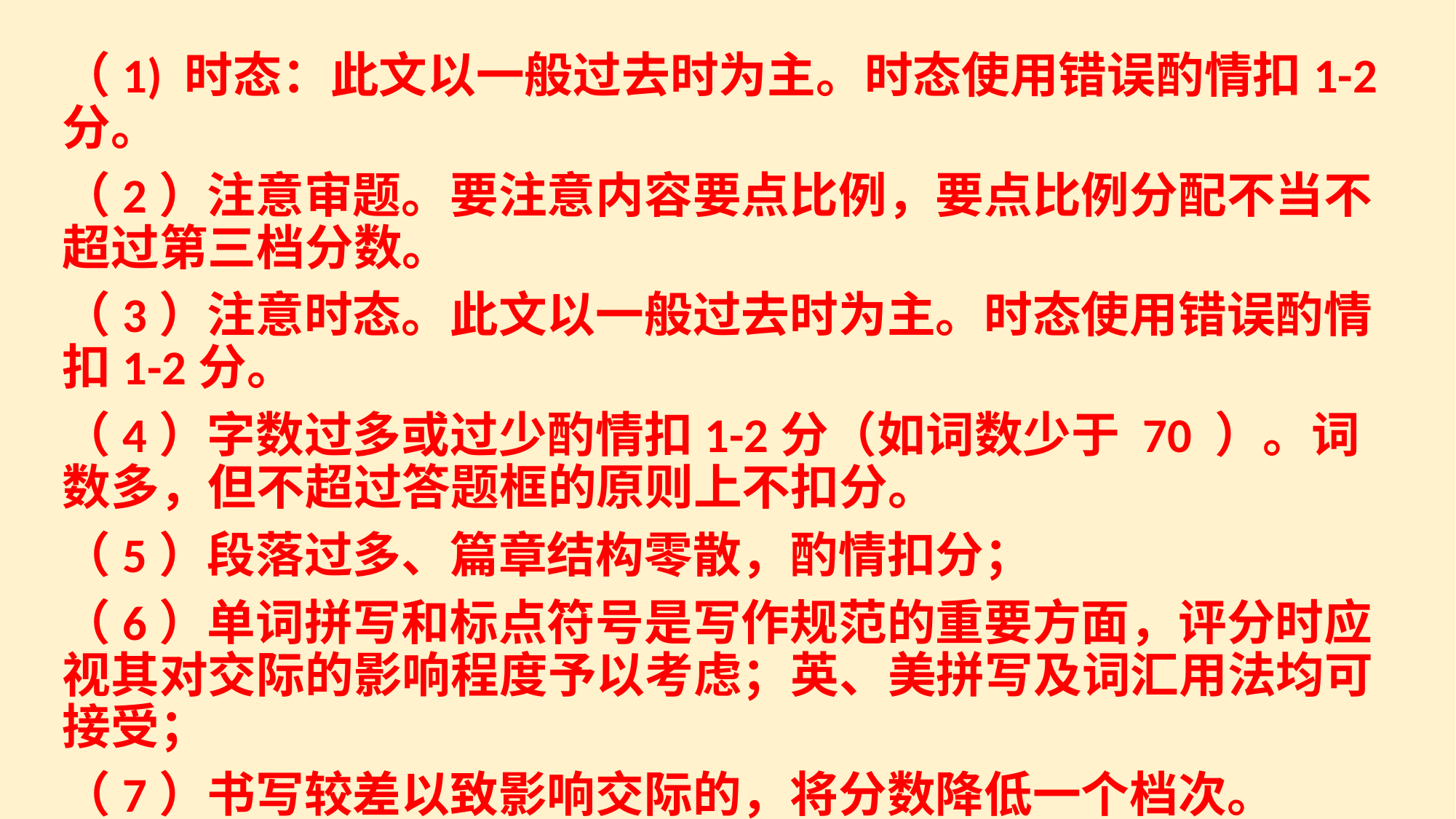

（1) 时态：此文以一般过去时为主。时态使用错误酌情扣1-2分。
（2）注意审题。要注意内容要点比例，要点比例分配不当不超过第三档分数。
（3）注意时态。此文以一般过去时为主。时态使用错误酌情扣1-2分。
（4）字数过多或过少酌情扣1-2分（如词数少于 70 ）。词数多，但不超过答题框的原则上不扣分。
（5）段落过多、篇章结构零散，酌情扣分；
（6）单词拼写和标点符号是写作规范的重要方面，评分时应视其对交际的影响程度予以考虑；英、美拼写及词汇用法均可接受；
（7）书写较差以致影响交际的，将分数降低一个档次。